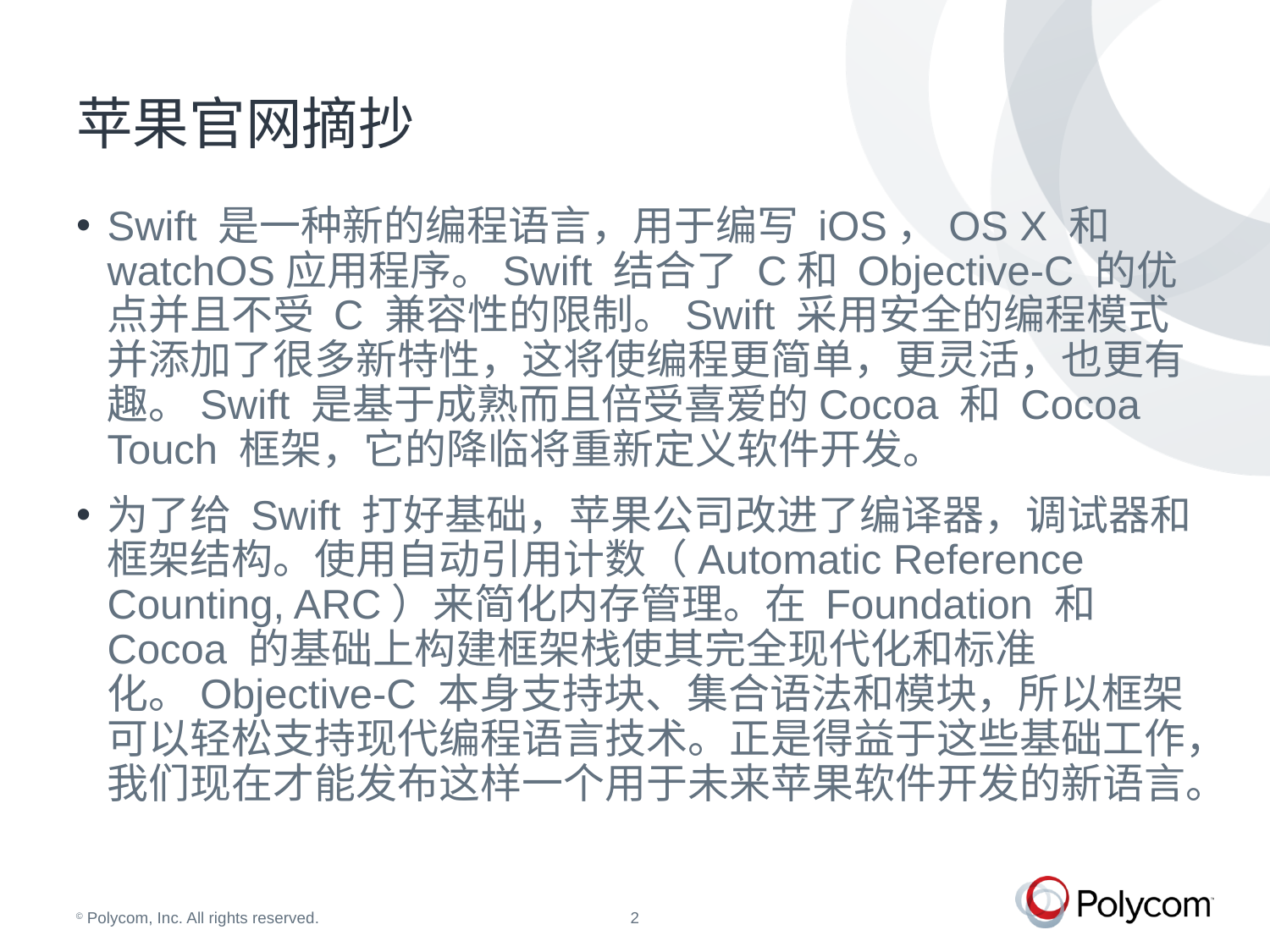

# 苹果官网摘抄
Swift 是⼀种新的编程语⾔，⽤于编写 iOS，OS X 和 watchOS应⽤程序。Swift 结合了 C和 Objective-C 的优点并且不受 C 兼容性的限制。Swift 采⽤安全的编程模式并添加了很多新特性，这将使编程更简单，更灵活，也更有趣。Swift 是基于成熟⽽且倍受喜爱的Cocoa 和 Cocoa Touch 框架，它的降临将重新定义软件开发。
为了给 Swift 打好基础，苹果公司改进了编译器，调试器和框架结构。使⽤⾃动引⽤计数（Automatic Reference Counting, ARC）来简化内存管理。在 Foundation 和 Cocoa 的基础上构建框架栈使其完全现代化和标准化。Objective-C 本身⽀持块、集合语法和模块，所以框架可以轻松⽀持现代编程语⾔技术。正是得益于这些基础⼯作，我们现在才能发布这样⼀个⽤于未来苹果软件开发的新语⾔。